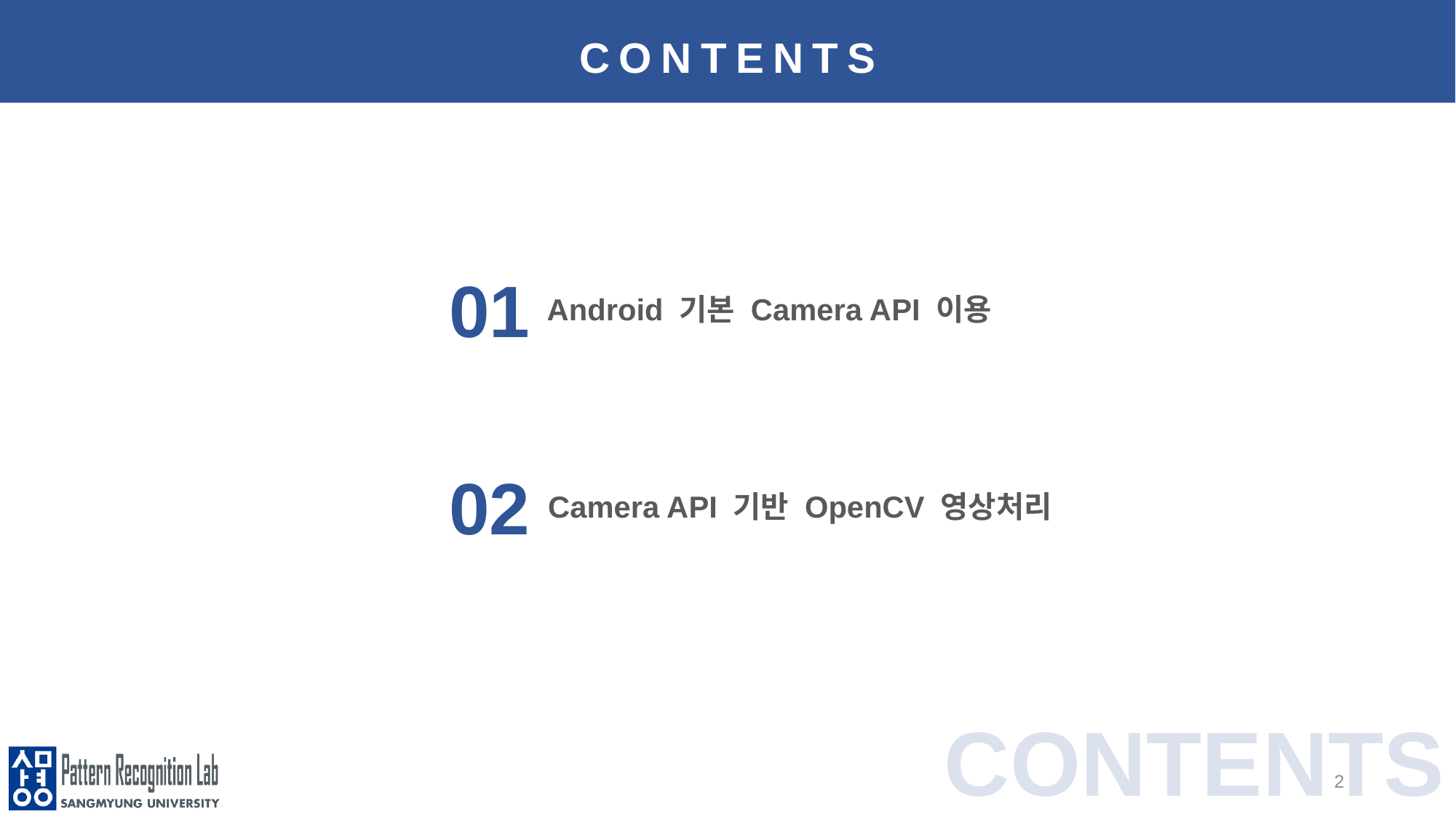

CONTENTS
01
Android 기본 Camera API 이용
02
Camera API 기반 OpenCV 영상처리
CONTENTS
2